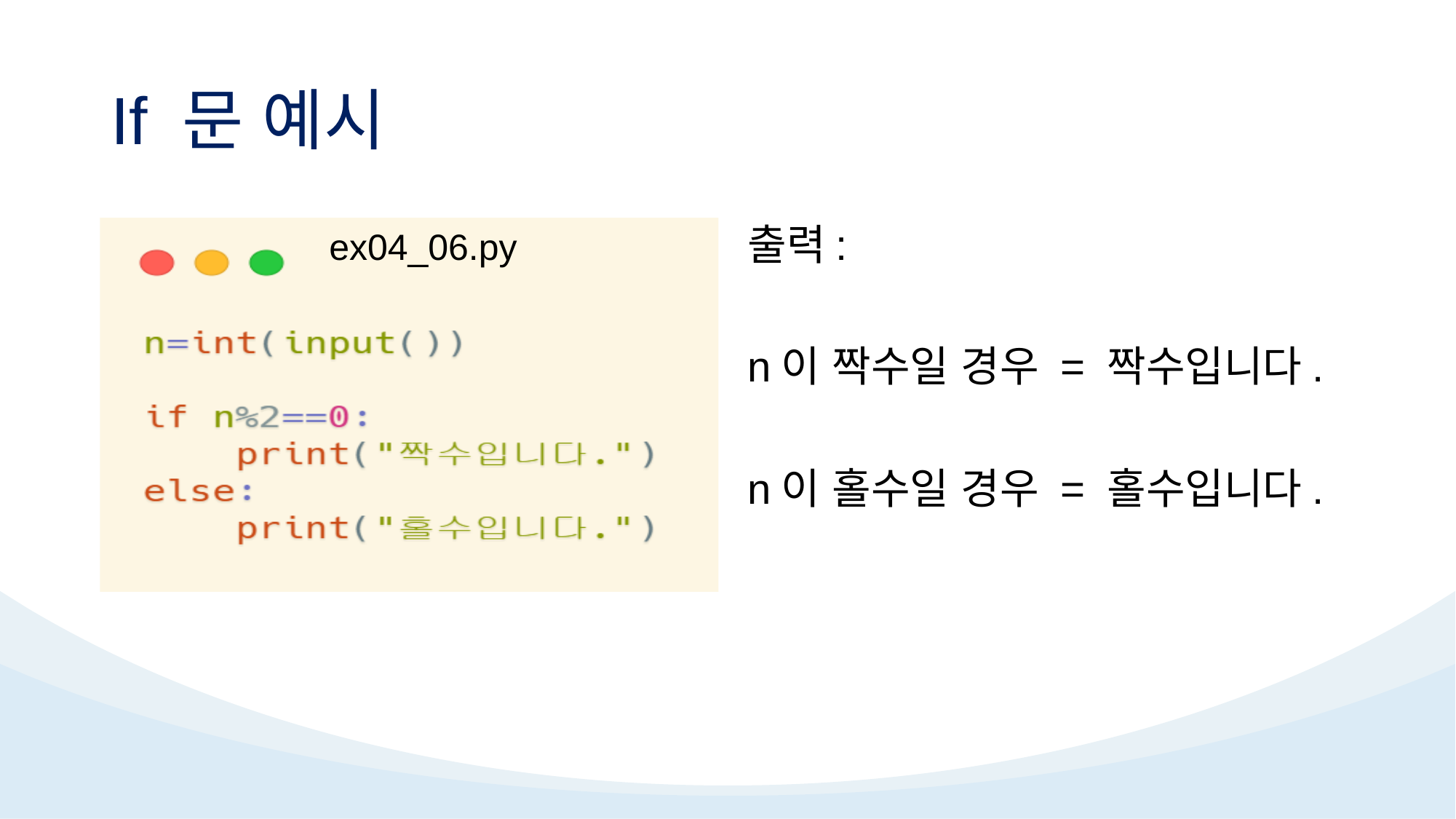

# If 문 예시
출력:

n이 짝수일 경우 = 짝수입니다.

n이 홀수일 경우 = 홀수입니다.
		ex04_06.py